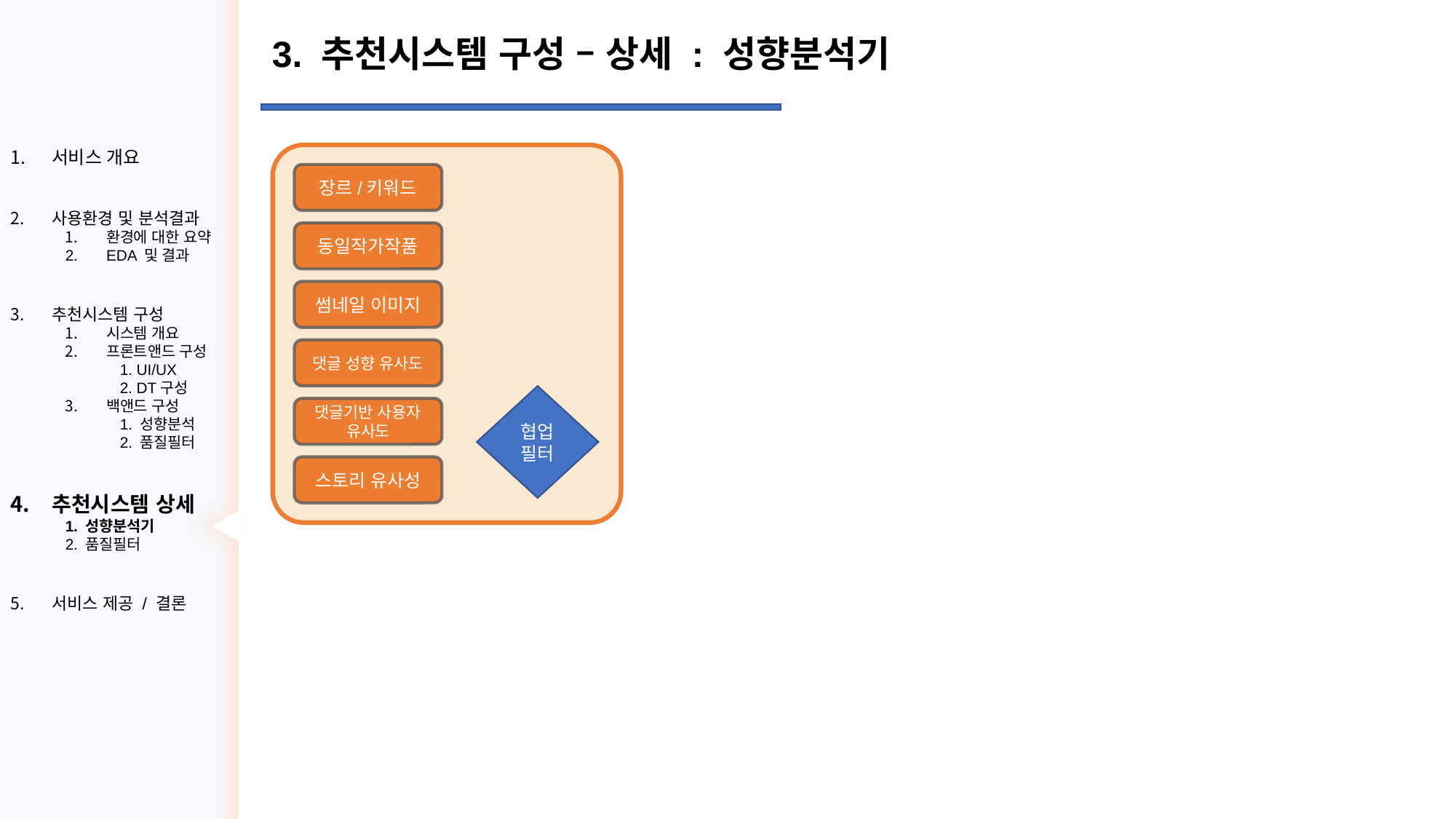

서비스 개요

사용환경 및 분석결과
환경에 대한 요약
EDA 및 결과

추천시스템 구성
시스템 개요
프론트앤드 구성
1. UI/UX
2. DT구성
백앤드 구성
1. 성향분석
2. 품질필터

추천시스템 상세
1. 성향분석기
2. 품질필터

서비스 제공 / 결론

3. 추천시스템 구성 – 상세 : 성향분석기

장르/키워드
동일작가작품
썸네일 이미지
댓글 성향 유사도
협업필터
댓글기반 사용자 유사도
스토리 유사성
0